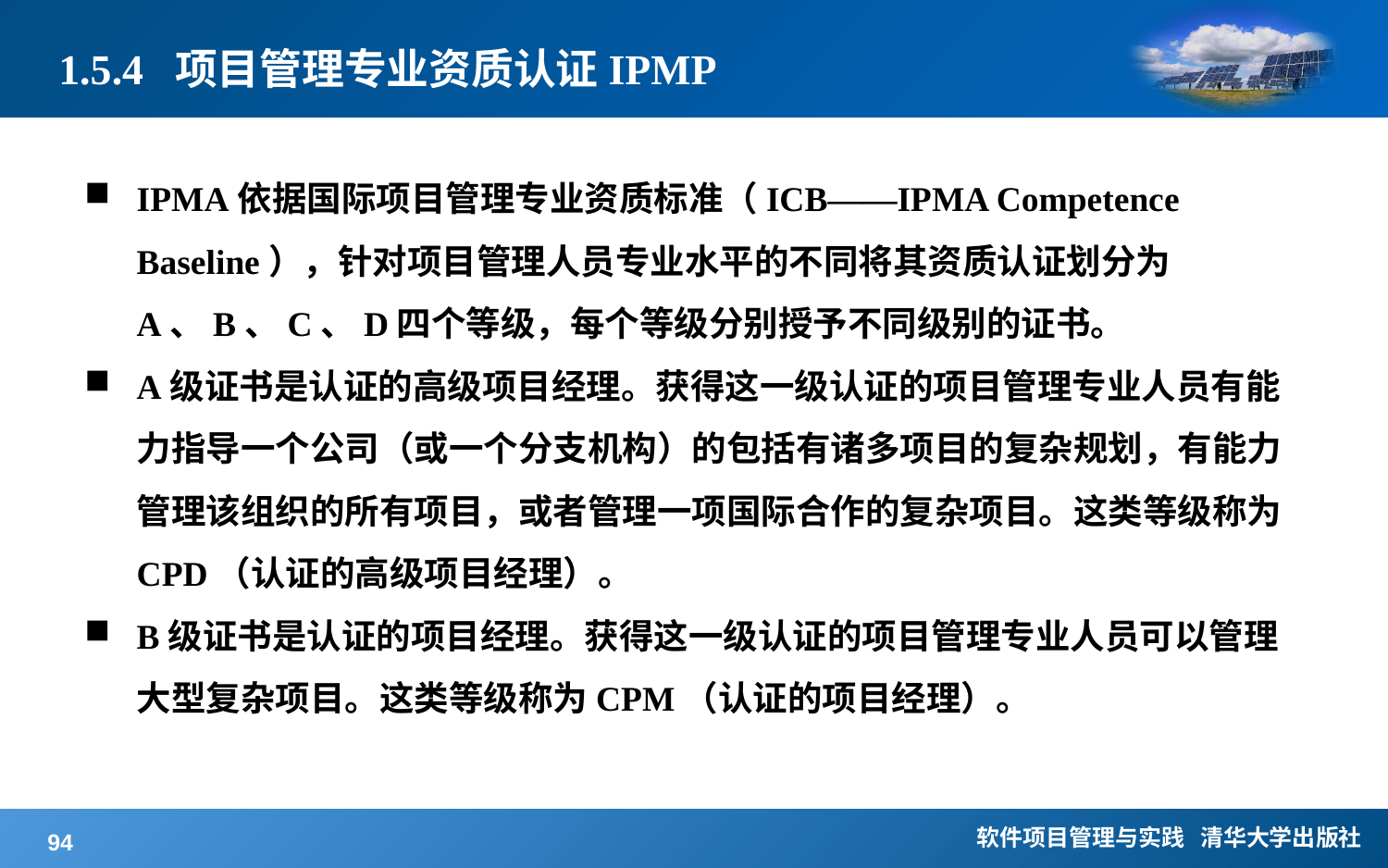

# 1.5.4  项目管理专业资质认证IPMP
IPMA依据国际项目管理专业资质标准（ICB——IPMA Competence Baseline），针对项目管理人员专业水平的不同将其资质认证划分为A、B、C、D四个等级，每个等级分别授予不同级别的证书。
A级证书是认证的高级项目经理。获得这一级认证的项目管理专业人员有能力指导一个公司（或一个分支机构）的包括有诸多项目的复杂规划，有能力管理该组织的所有项目，或者管理一项国际合作的复杂项目。这类等级称为CPD（认证的高级项目经理）。
B级证书是认证的项目经理。获得这一级认证的项目管理专业人员可以管理大型复杂项目。这类等级称为CPM（认证的项目经理）。